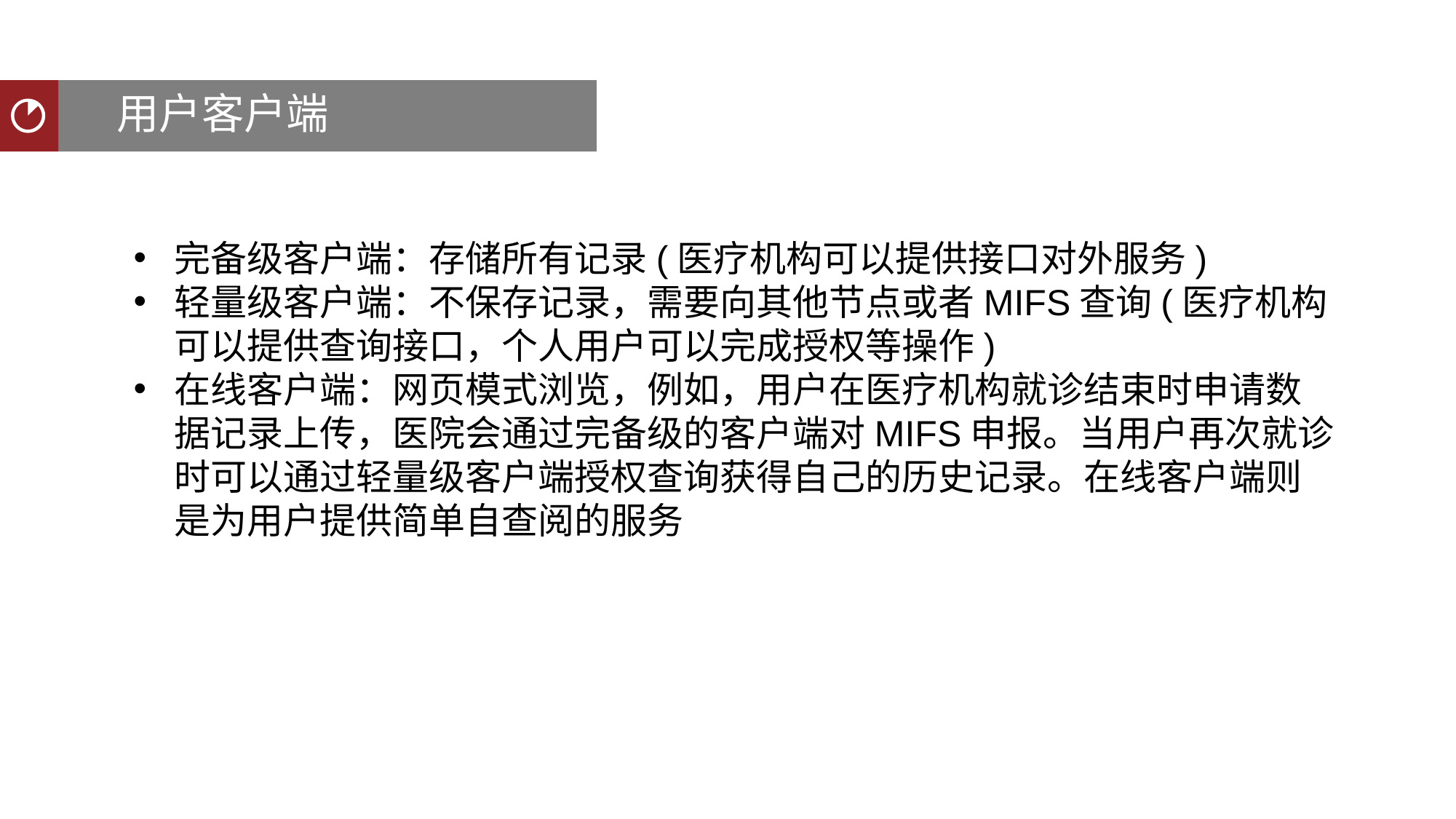

用户客户端
完备级客户端：存储所有记录(医疗机构可以提供接口对外服务)
轻量级客户端：不保存记录，需要向其他节点或者MIFS查询(医疗机构可以提供查询接口，个人用户可以完成授权等操作)
在线客户端：网页模式浏览，例如，用户在医疗机构就诊结束时申请数据记录上传，医院会通过完备级的客户端对MIFS申报。当用户再次就诊时可以通过轻量级客户端授权查询获得自己的历史记录。在线客户端则是为用户提供简单自查阅的服务